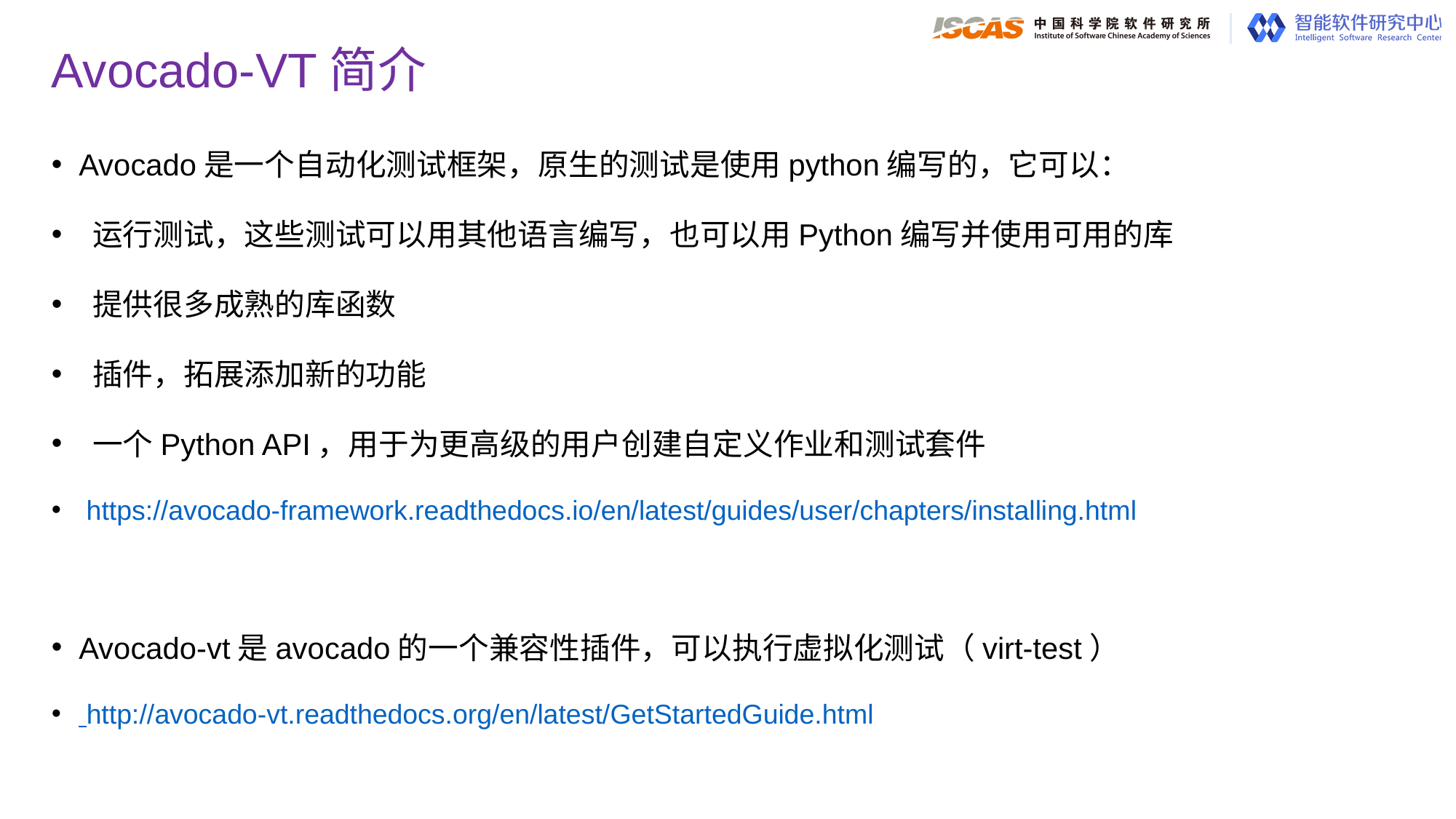

# Avocado-VT简介
Avocado是一个自动化测试框架，原生的测试是使用python编写的，它可以：
运行测试，这些测试可以用其他语言编写，也可以用Python编写并使用可用的库
提供很多成熟的库函数
插件，拓展添加新的功能
一个Python API，用于为更高级的用户创建自定义作业和测试套件
 https://avocado-framework.readthedocs.io/en/latest/guides/user/chapters/installing.html

Avocado-vt是avocado的一个兼容性插件，可以执行虚拟化测试（virt-test）
 http://avocado-vt.readthedocs.org/en/latest/GetStartedGuide.html